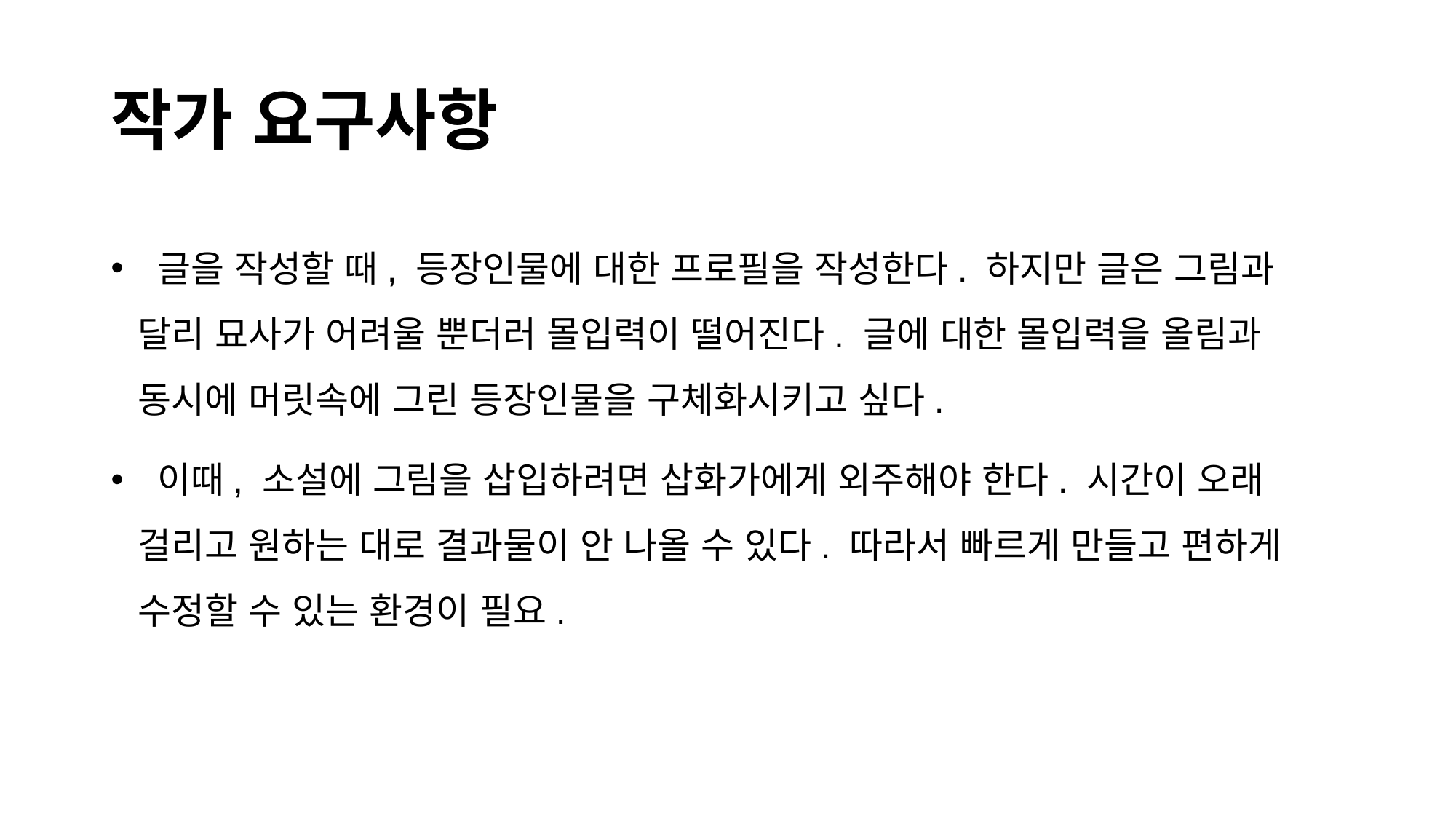

# 작가 요구사항
 글을 작성할 때, 등장인물에 대한 프로필을 작성한다. 하지만 글은 그림과 달리 묘사가 어려울 뿐더러 몰입력이 떨어진다. 글에 대한 몰입력을 올림과 동시에 머릿속에 그린 등장인물을 구체화시키고 싶다.
 이때, 소설에 그림을 삽입하려면 삽화가에게 외주해야 한다. 시간이 오래 걸리고 원하는 대로 결과물이 안 나올 수 있다. 따라서 빠르게 만들고 편하게 수정할 수 있는 환경이 필요.